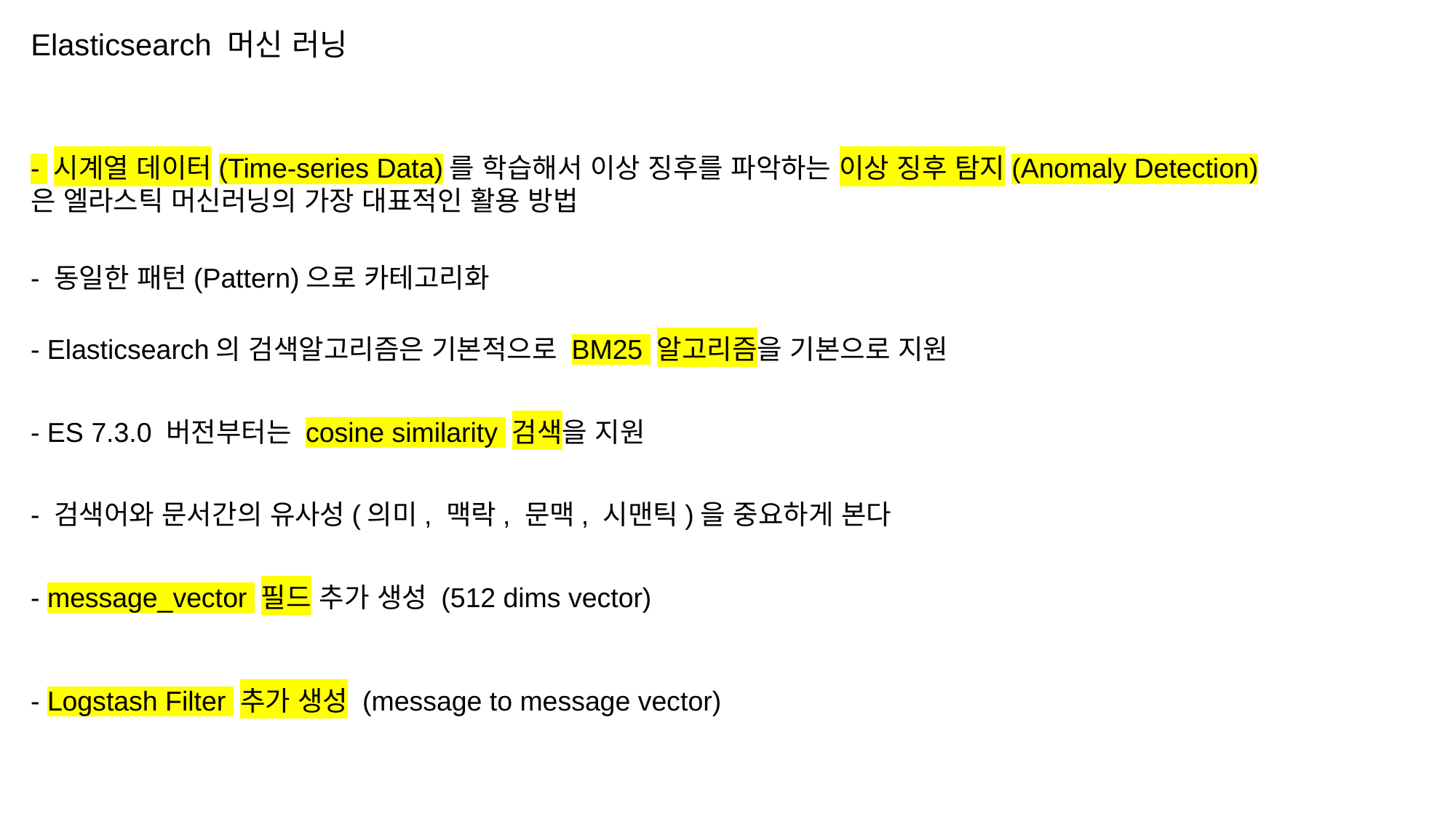

Elasticsearch 머신 러닝
- 시계열 데이터(Time-series Data)를 학습해서 이상 징후를 파악하는 이상 징후 탐지(Anomaly Detection)은 엘라스틱 머신러닝의 가장 대표적인 활용 방법
- 동일한 패턴(Pattern)으로 카테고리화
- Elasticsearch의 검색알고리즘은 기본적으로 BM25 알고리즘을 기본으로 지원
- ES 7.3.0 버전부터는 cosine similarity 검색을 지원
- 검색어와 문서간의 유사성(의미, 맥락, 문맥, 시맨틱)을 중요하게 본다
- message_vector 필드 추가 생성 (512 dims vector)
- Logstash Filter 추가 생성 (message to message vector)